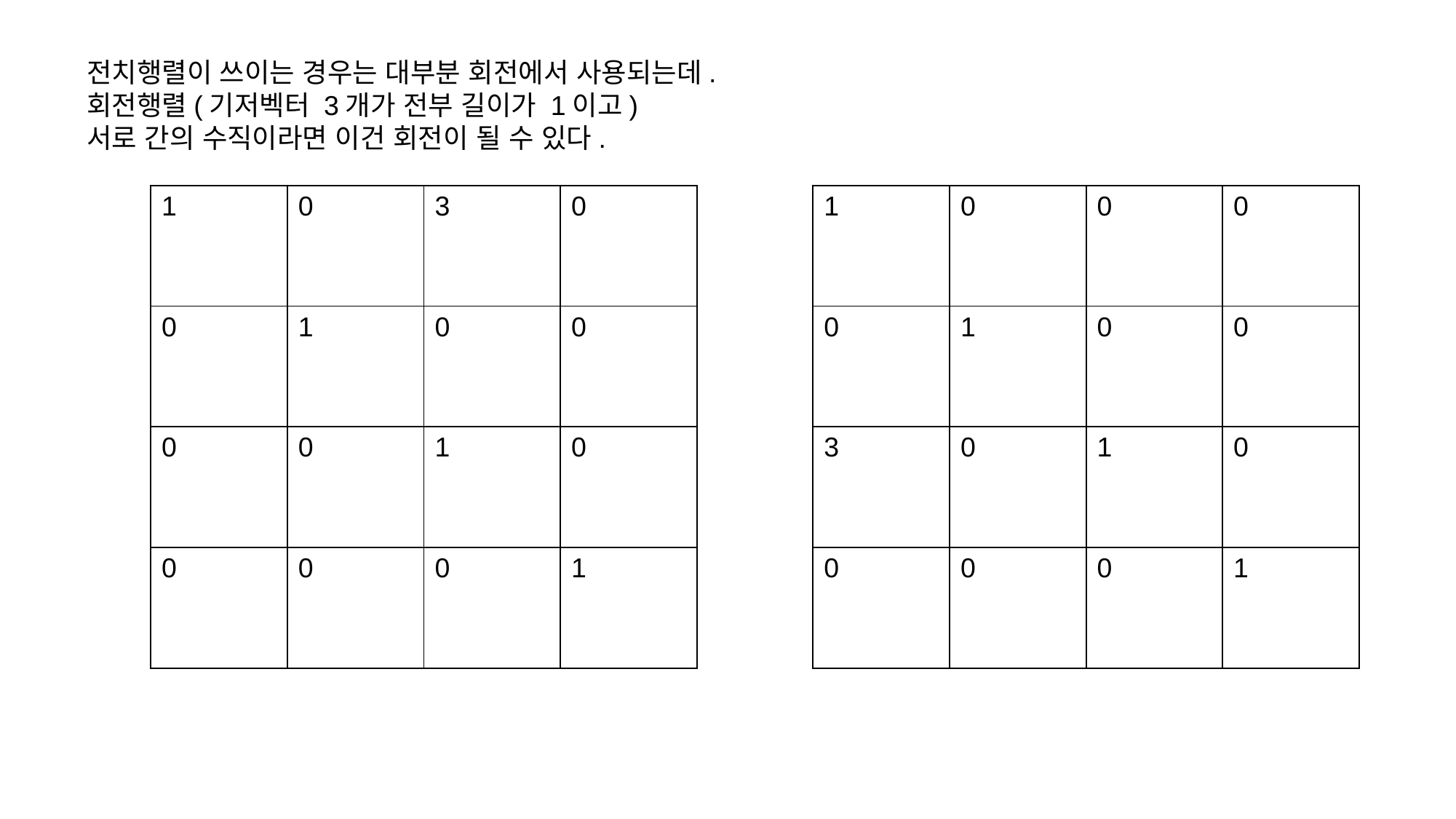

전치행렬이 쓰이는 경우는 대부분 회전에서 사용되는데.
회전행렬(기저벡터 3개가 전부 길이가 1이고)
서로 간의 수직이라면 이건 회전이 될 수 있다.
| 1 | 0 | 3 | 0 |
| --- | --- | --- | --- |
| 0 | 1 | 0 | 0 |
| 0 | 0 | 1 | 0 |
| 0 | 0 | 0 | 1 |
| 1 | 0 | 0 | 0 |
| --- | --- | --- | --- |
| 0 | 1 | 0 | 0 |
| 3 | 0 | 1 | 0 |
| 0 | 0 | 0 | 1 |